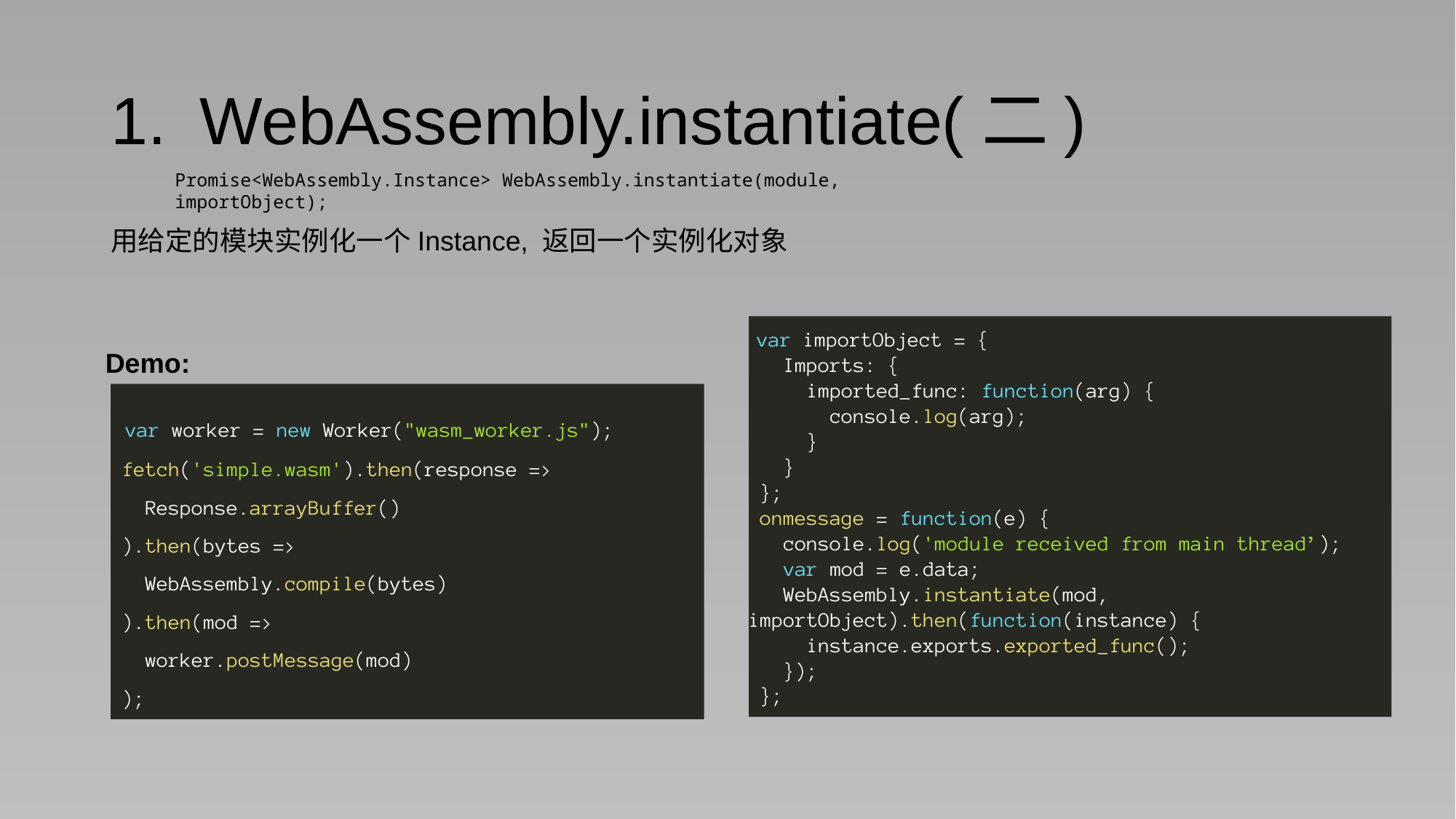

# WebAssembly.instantiate(二)
Promise<WebAssembly.Instance> WebAssembly.instantiate(module, importObject);
用给定的模块实例化一个Instance, 返回一个实例化对象
 var importObject = {
   Imports: {
     imported_func: function(arg) {
       console.log(arg);
     }
   }
 };
 onmessage = function(e) {
   console.log('module received from main thread’);
   var mod = e.data;
   WebAssembly.instantiate(mod, importObject).then(function(instance) {
     instance.exports.exported_func();
   });
 };
Demo:
 var worker = new Worker("wasm_worker.js");
 fetch('simple.wasm').then(response =>
   Response.arrayBuffer()
 ).then(bytes =>
   WebAssembly.compile(bytes)
 ).then(mod =>
   worker.postMessage(mod)
 );